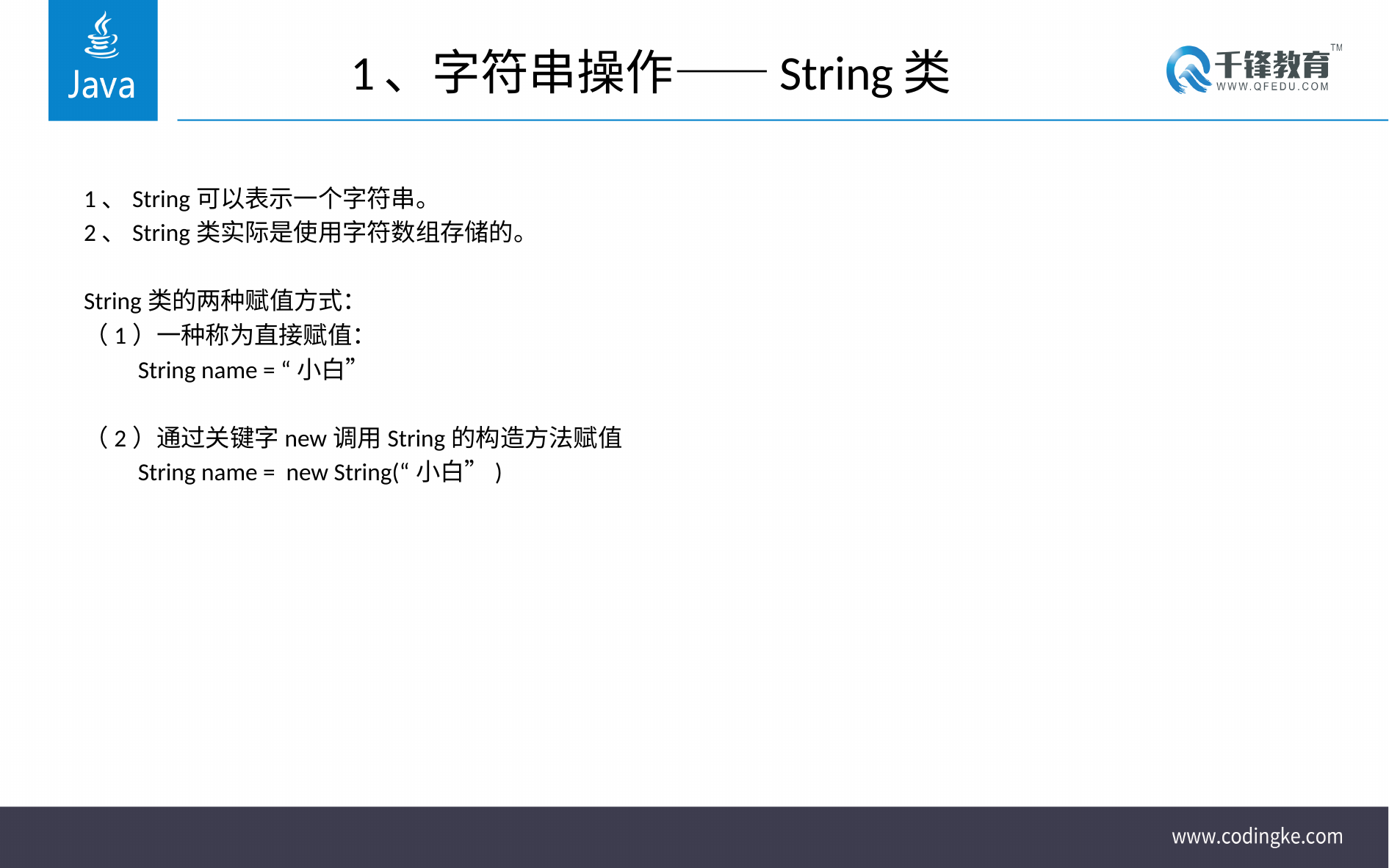

# 1、字符串操作——String类
1、String可以表示一个字符串。
2、String类实际是使用字符数组存储的。

String类的两种赋值方式：
（1）一种称为直接赋值：
	String name = “小白”

（2）通过关键字new调用String的构造方法赋值
	String name =  new String(“小白”)